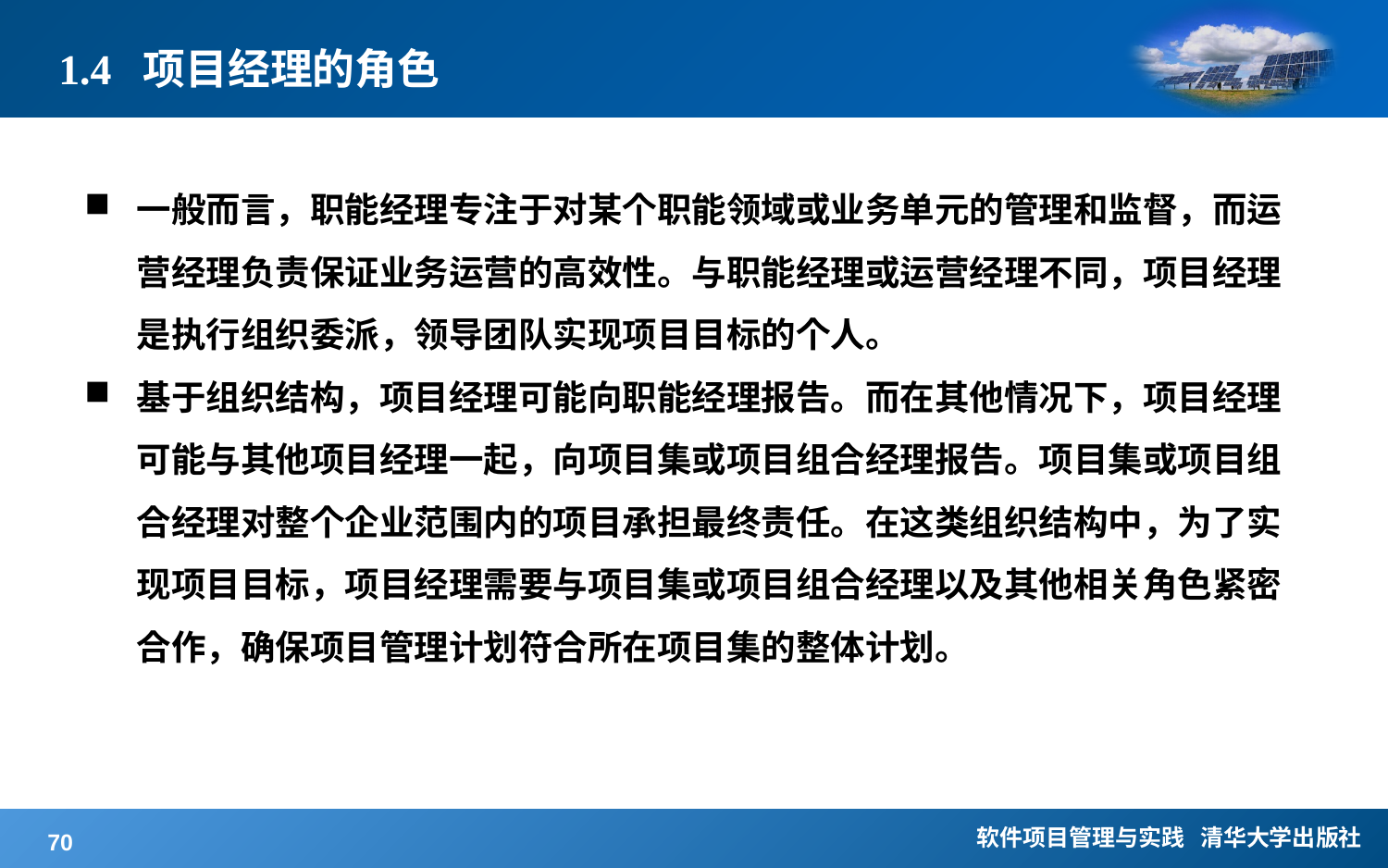

# 1.4  项目经理的角色
一般而言，职能经理专注于对某个职能领域或业务单元的管理和监督，而运营经理负责保证业务运营的高效性。与职能经理或运营经理不同，项目经理是执行组织委派，领导团队实现项目目标的个人。
基于组织结构，项目经理可能向职能经理报告。而在其他情况下，项目经理可能与其他项目经理一起，向项目集或项目组合经理报告。项目集或项目组合经理对整个企业范围内的项目承担最终责任。在这类组织结构中，为了实现项目目标，项目经理需要与项目集或项目组合经理以及其他相关角色紧密合作，确保项目管理计划符合所在项目集的整体计划。